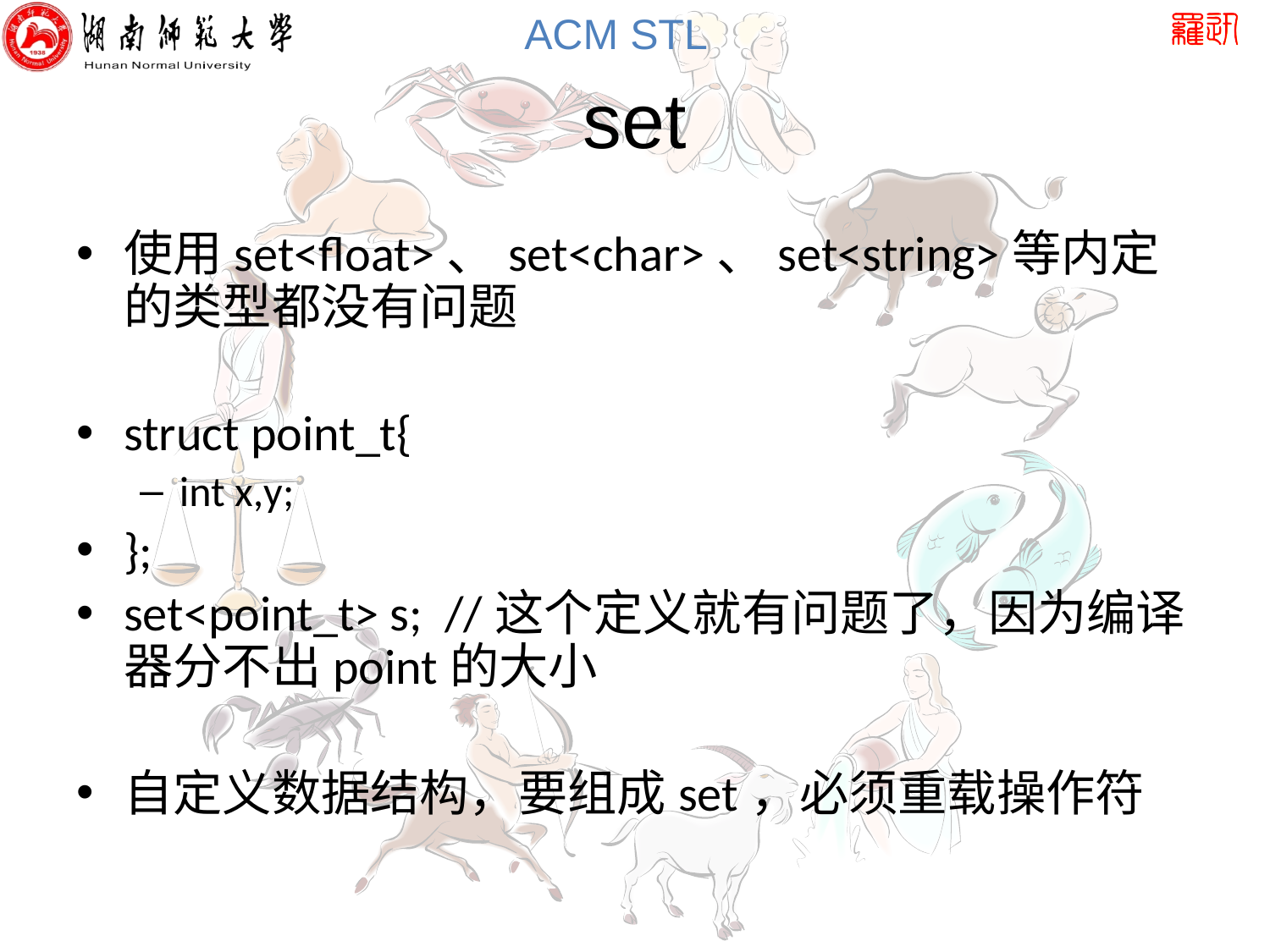

# set
使用set<float>、set<char>、set<string>等内定的类型都没有问题

struct point_t{
int x,y;
};
set<point_t> s;  //这个定义就有问题了，因为编译器分不出point的大小

自定义数据结构，要组成set，必须重载操作符